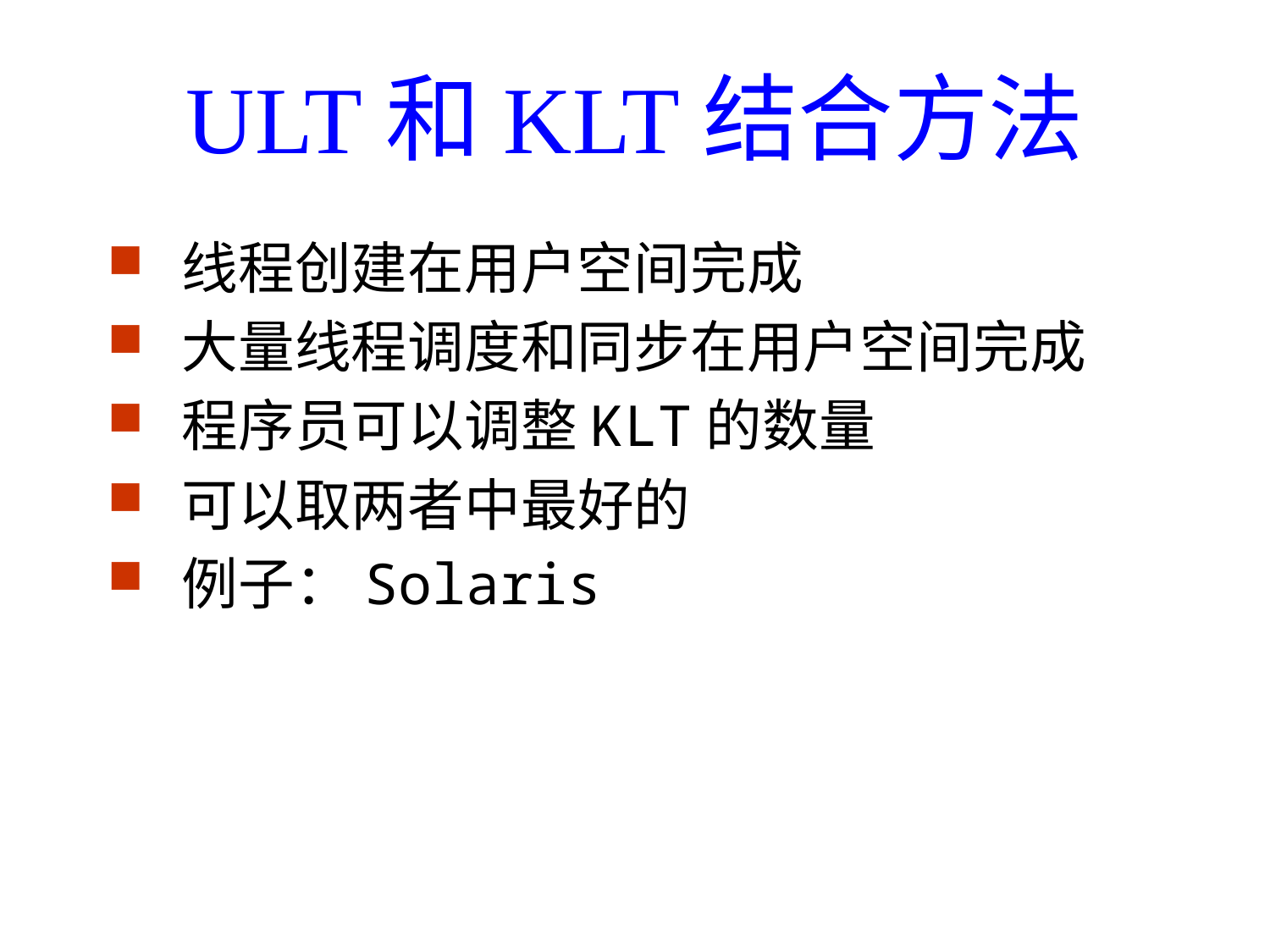

# ULT和KLT结合方法
 线程创建在用户空间完成
 大量线程调度和同步在用户空间完成
 程序员可以调整KLT的数量
 可以取两者中最好的
 例子：Solaris